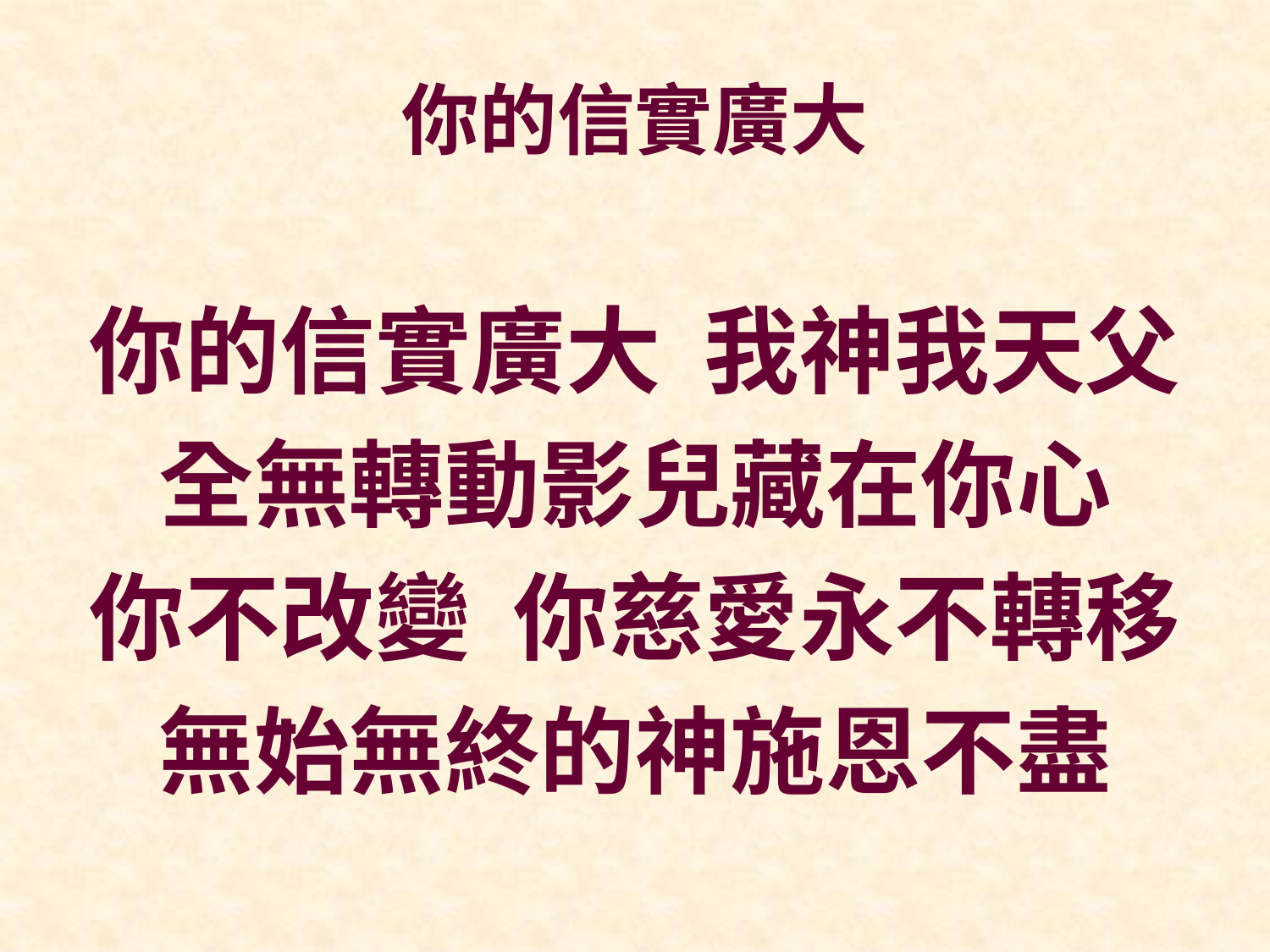

# 你的信實廣大
你的信實廣大  我神我天父
全無轉動影兒藏在你心
你不改變  你慈愛永不轉移
無始無終的神施恩不盡